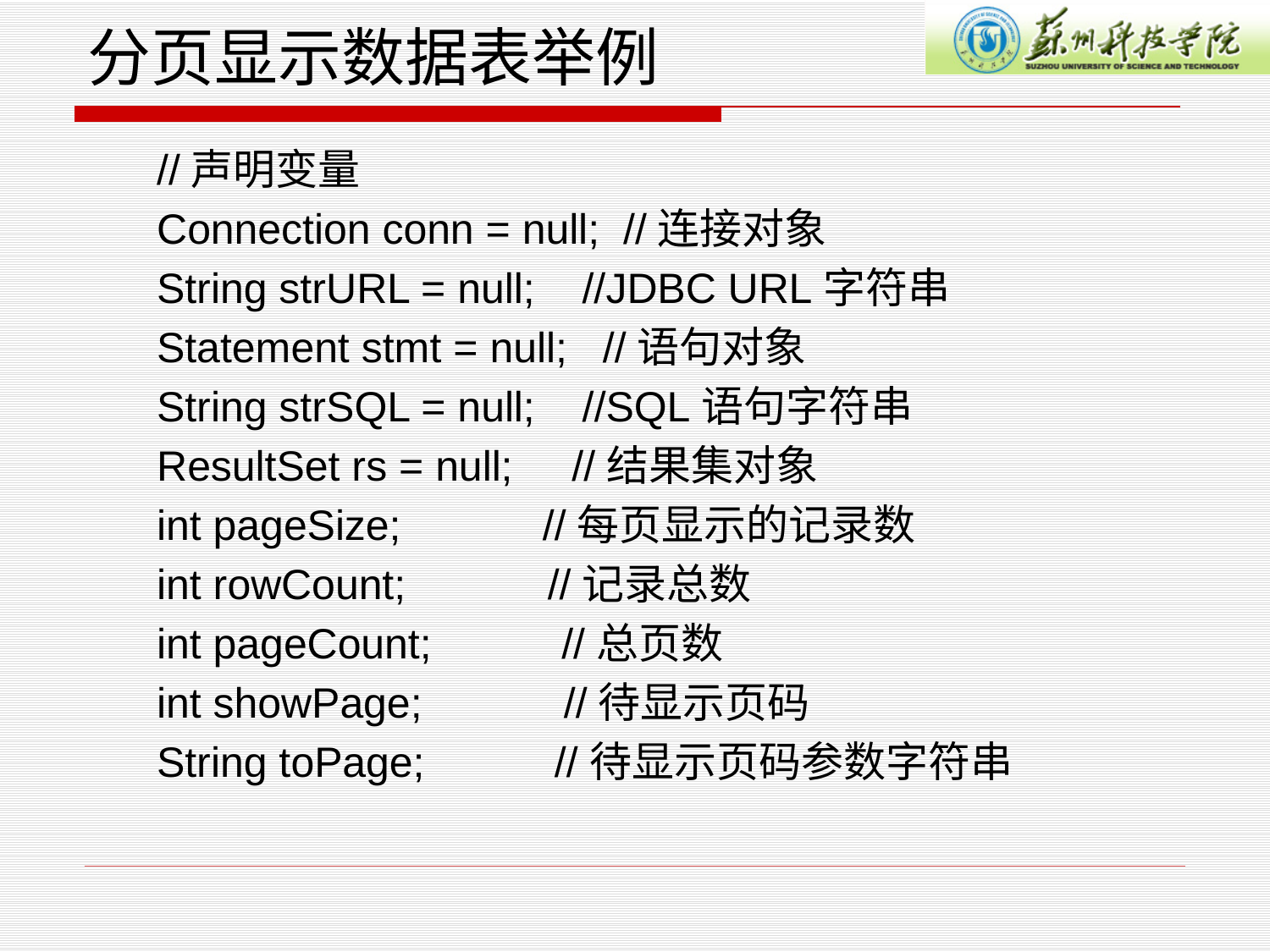

# 分页显示数据表举例
//声明变量
Connection conn = null;  //连接对象
String strURL = null;    //JDBC URL字符串
Statement stmt = null;   //语句对象
String strSQL = null;    //SQL语句字符串
ResultSet rs = null;     //结果集对象
int pageSize;            //每页显示的记录数
int rowCount;            //记录总数
int pageCount;           //总页数
int showPage;            //待显示页码
String toPage;           //待显示页码参数字符串